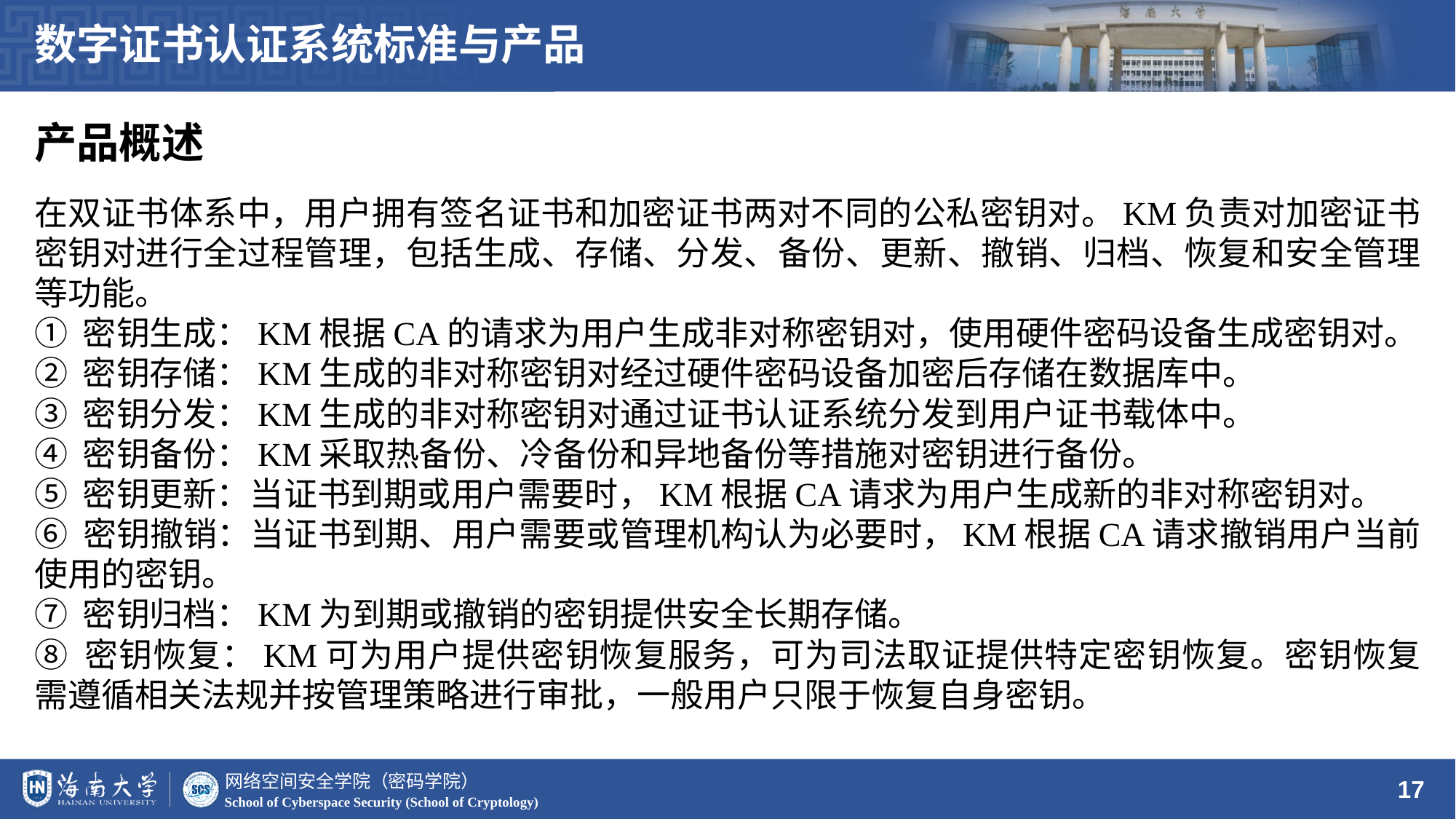

数字证书认证系统标准与产品
产品概述
在双证书体系中，用户拥有签名证书和加密证书两对不同的公私密钥对。KM负责对加密证书密钥对进行全过程管理，包括生成、存储、分发、备份、更新、撤销、归档、恢复和安全管理等功能。
① 密钥生成：KM根据CA的请求为用户生成非对称密钥对，使用硬件密码设备生成密钥对。
② 密钥存储：KM生成的非对称密钥对经过硬件密码设备加密后存储在数据库中。
③ 密钥分发：KM生成的非对称密钥对通过证书认证系统分发到用户证书载体中。
④ 密钥备份：KM采取热备份、冷备份和异地备份等措施对密钥进行备份。
⑤ 密钥更新：当证书到期或用户需要时，KM根据CA请求为用户生成新的非对称密钥对。
⑥ 密钥撤销：当证书到期、用户需要或管理机构认为必要时，KM根据CA请求撤销用户当前使用的密钥。
⑦ 密钥归档：KM为到期或撤销的密钥提供安全长期存储。
⑧ 密钥恢复：KM可为用户提供密钥恢复服务，可为司法取证提供特定密钥恢复。密钥恢复需遵循相关法规并按管理策略进行审批，一般用户只限于恢复自身密钥。
17